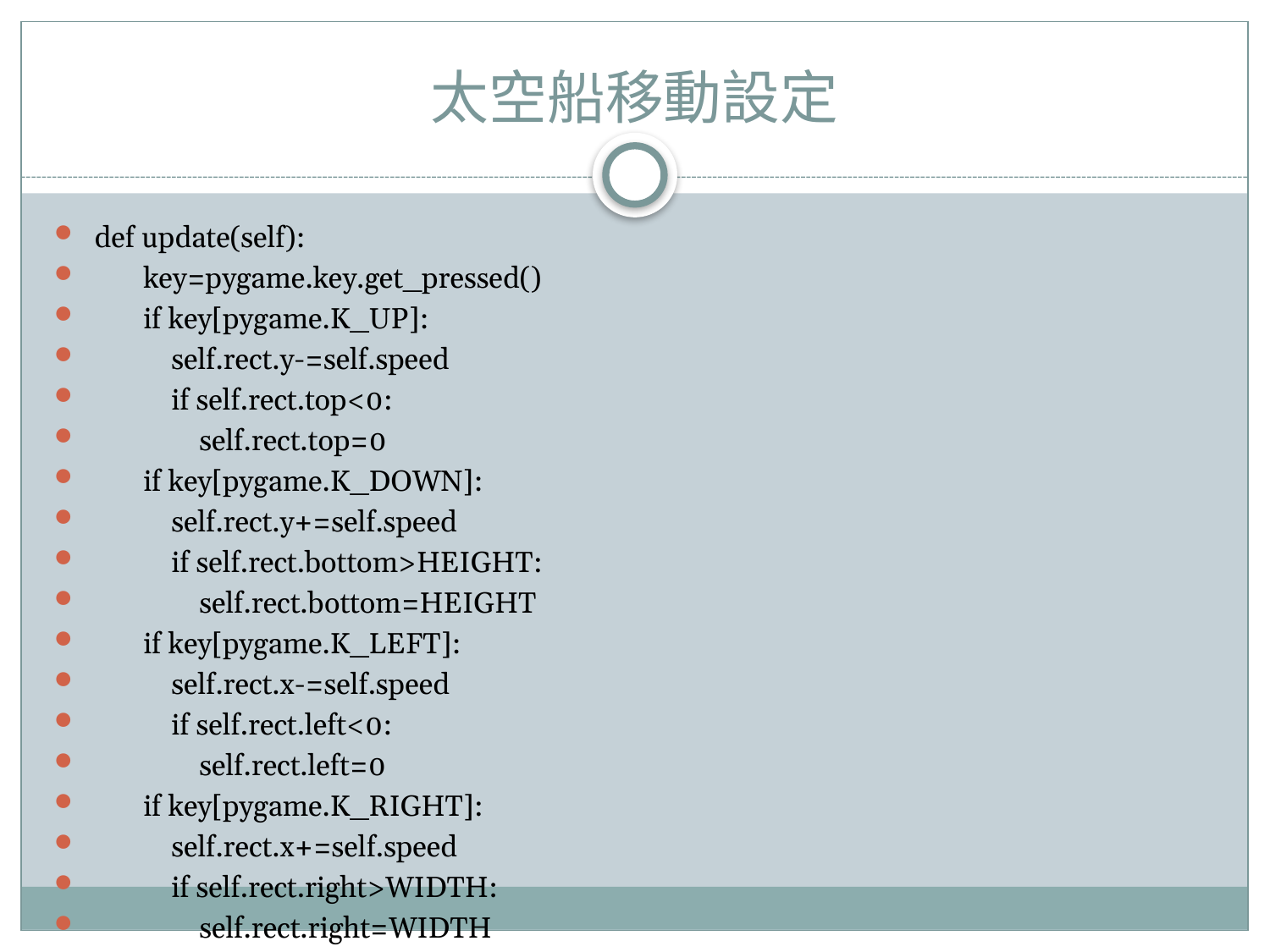

# 太空船移動設定
 def update(self):
        key=pygame.key.get_pressed()
        if key[pygame.K_UP]:
            self.rect.y-=self.speed
            if self.rect.top<0:
                self.rect.top=0
        if key[pygame.K_DOWN]:
            self.rect.y+=self.speed
            if self.rect.bottom>HEIGHT:
                self.rect.bottom=HEIGHT
        if key[pygame.K_LEFT]:
            self.rect.x-=self.speed
            if self.rect.left<0:
                self.rect.left=0
        if key[pygame.K_RIGHT]:
            self.rect.x+=self.speed
            if self.rect.right>WIDTH:
                self.rect.right=WIDTH